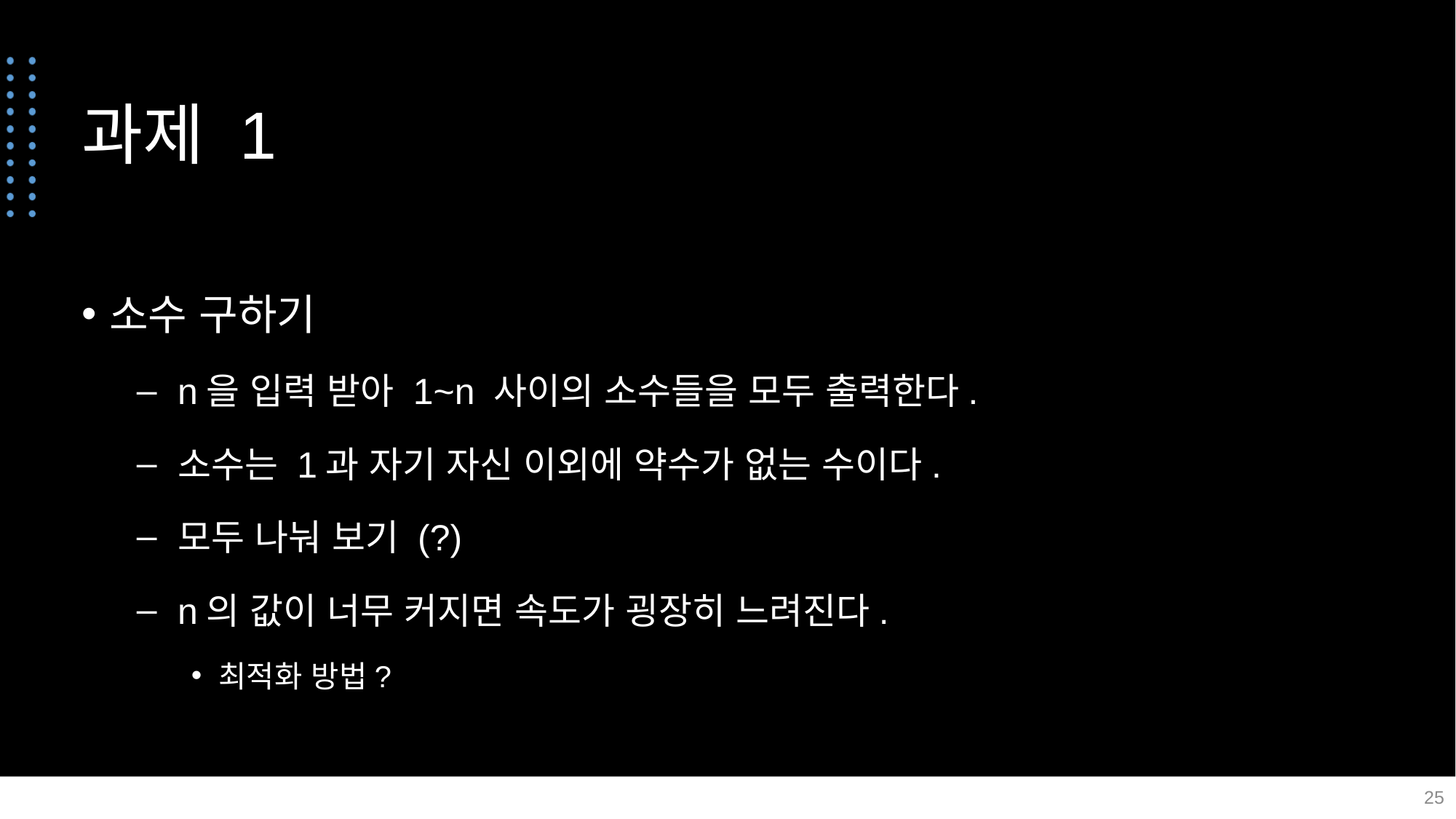

# 과제 1
소수 구하기
n을 입력 받아 1~n 사이의 소수들을 모두 출력한다.
소수는 1과 자기 자신 이외에 약수가 없는 수이다.
모두 나눠 보기 (?)
n의 값이 너무 커지면 속도가 굉장히 느려진다.
최적화 방법?
25